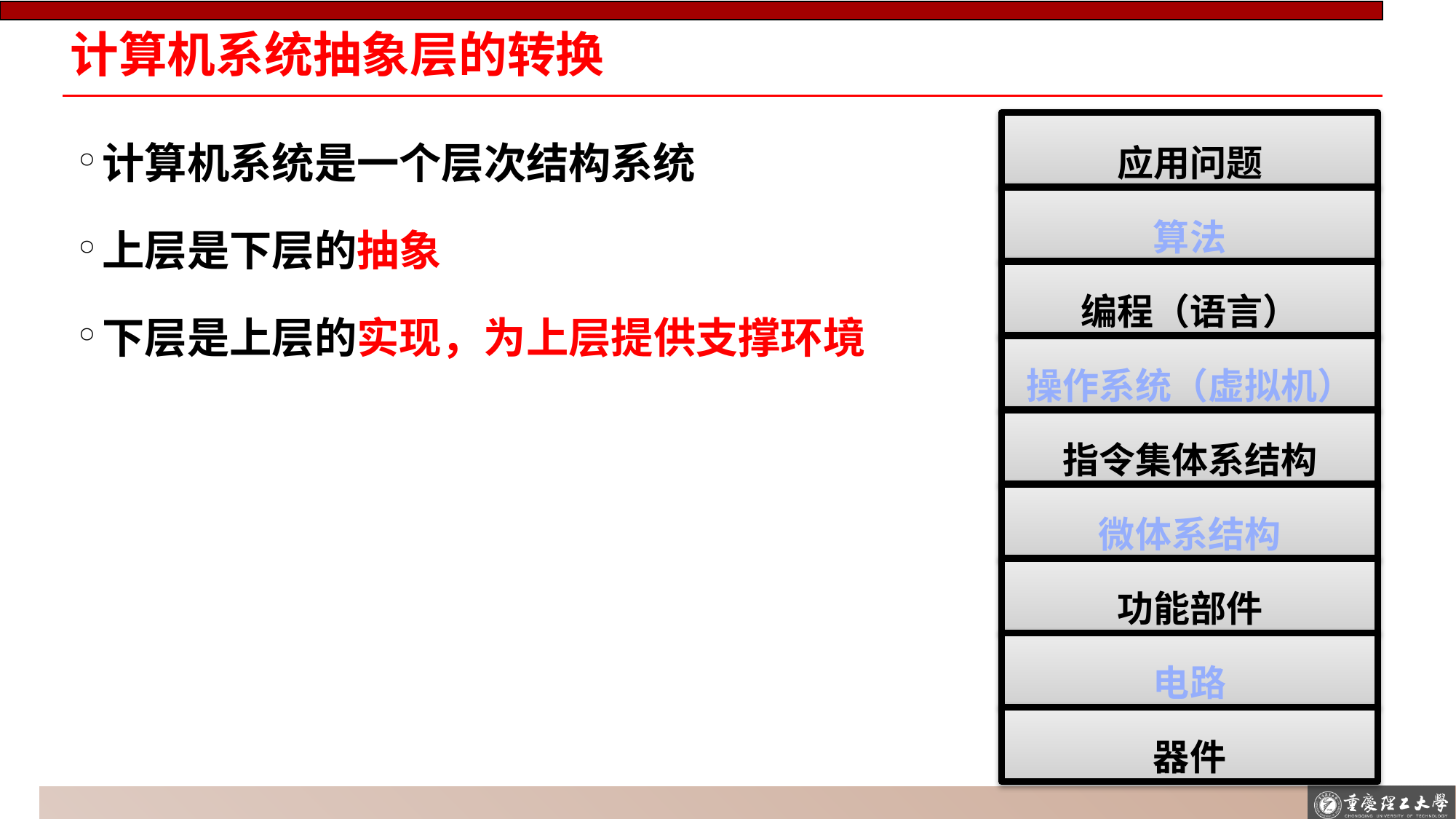

# 计算机系统抽象层的转换
应用问题
算法
编程（语言）
操作系统（虚拟机）
指令集体系结构
微体系结构
功能部件
电路
器件
计算机系统是一个层次结构系统
上层是下层的抽象
下层是上层的实现，为上层提供支撑环境